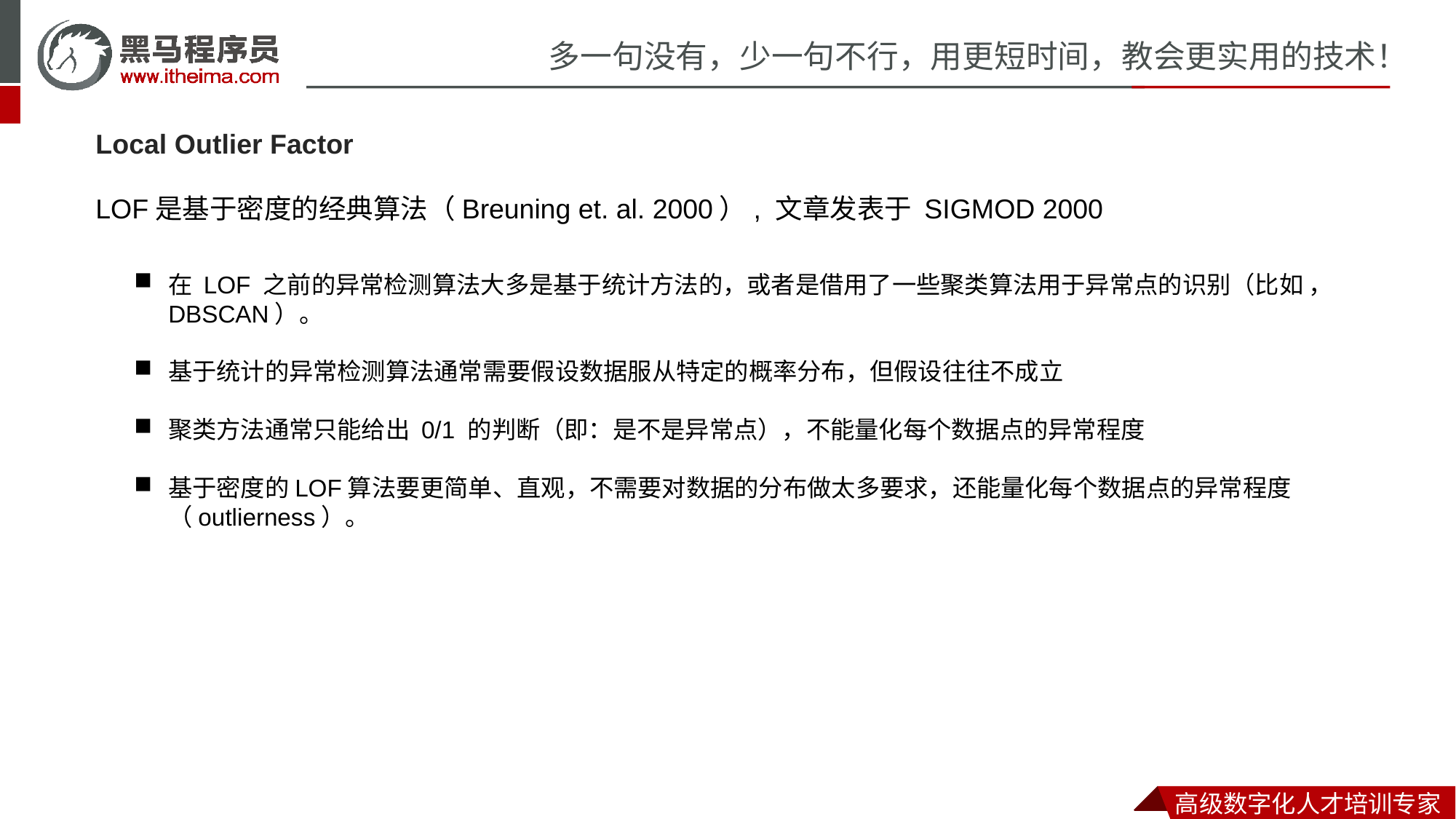

Local Outlier Factor
LOF是基于密度的经典算法（Breuning et. al. 2000）, 文章发表于 SIGMOD 2000
在 LOF 之前的异常检测算法大多是基于统计方法的，或者是借用了一些聚类算法用于异常点的识别（比如 ，DBSCAN）。

基于统计的异常检测算法通常需要假设数据服从特定的概率分布，但假设往往不成立

聚类方法通常只能给出 0/1 的判断（即：是不是异常点），不能量化每个数据点的异常程度

基于密度的LOF算法要更简单、直观，不需要对数据的分布做太多要求，还能量化每个数据点的异常程度（outlierness）。